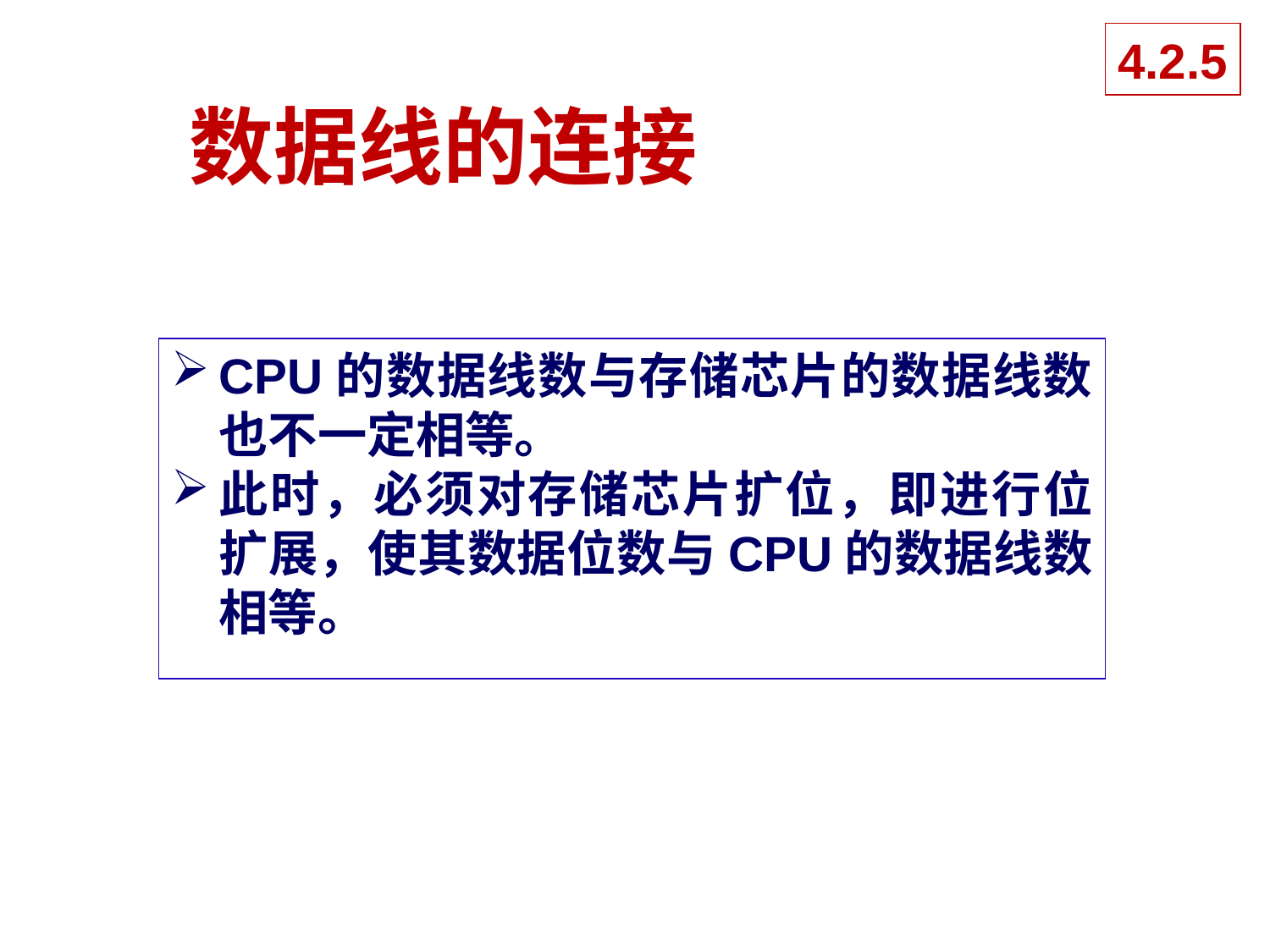

4.2.5
# 数据线的连接
CPU的数据线数与存储芯片的数据线数也不一定相等。
此时，必须对存储芯片扩位，即进行位扩展，使其数据位数与CPU的数据线数相等。